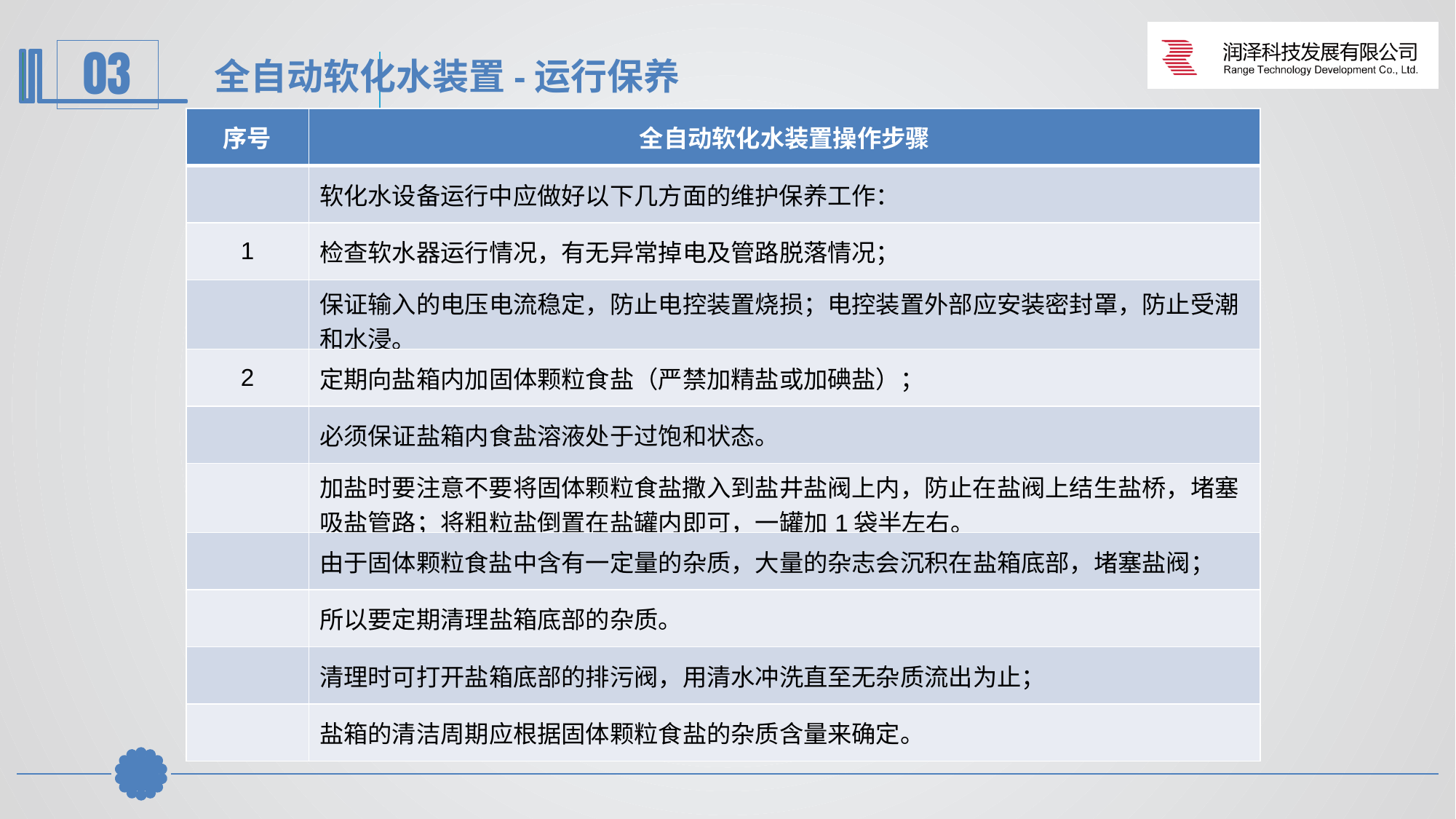

全自动软化水装置-运行保养
| 序号 | 全自动软化水装置操作步骤 |
| --- | --- |
|  | 软化水设备运行中应做好以下几方面的维护保养工作： |
| 1 | 检查软水器运行情况，有无异常掉电及管路脱落情况； |
|  | 保证输入的电压电流稳定，防止电控装置烧损；电控装置外部应安装密封罩，防止受潮和水浸。 |
| 2 | 定期向盐箱内加固体颗粒食盐（严禁加精盐或加碘盐）； |
|  | 必须保证盐箱内食盐溶液处于过饱和状态。 |
|  | 加盐时要注意不要将固体颗粒食盐撒入到盐井盐阀上内，防止在盐阀上结生盐桥，堵塞吸盐管路；将粗粒盐倒置在盐罐内即可，一罐加1袋半左右。 |
|  | 由于固体颗粒食盐中含有一定量的杂质，大量的杂志会沉积在盐箱底部，堵塞盐阀； |
|  | 所以要定期清理盐箱底部的杂质。 |
|  | 清理时可打开盐箱底部的排污阀，用清水冲洗直至无杂质流出为止； |
|  | 盐箱的清洁周期应根据固体颗粒食盐的杂质含量来确定。 |
13